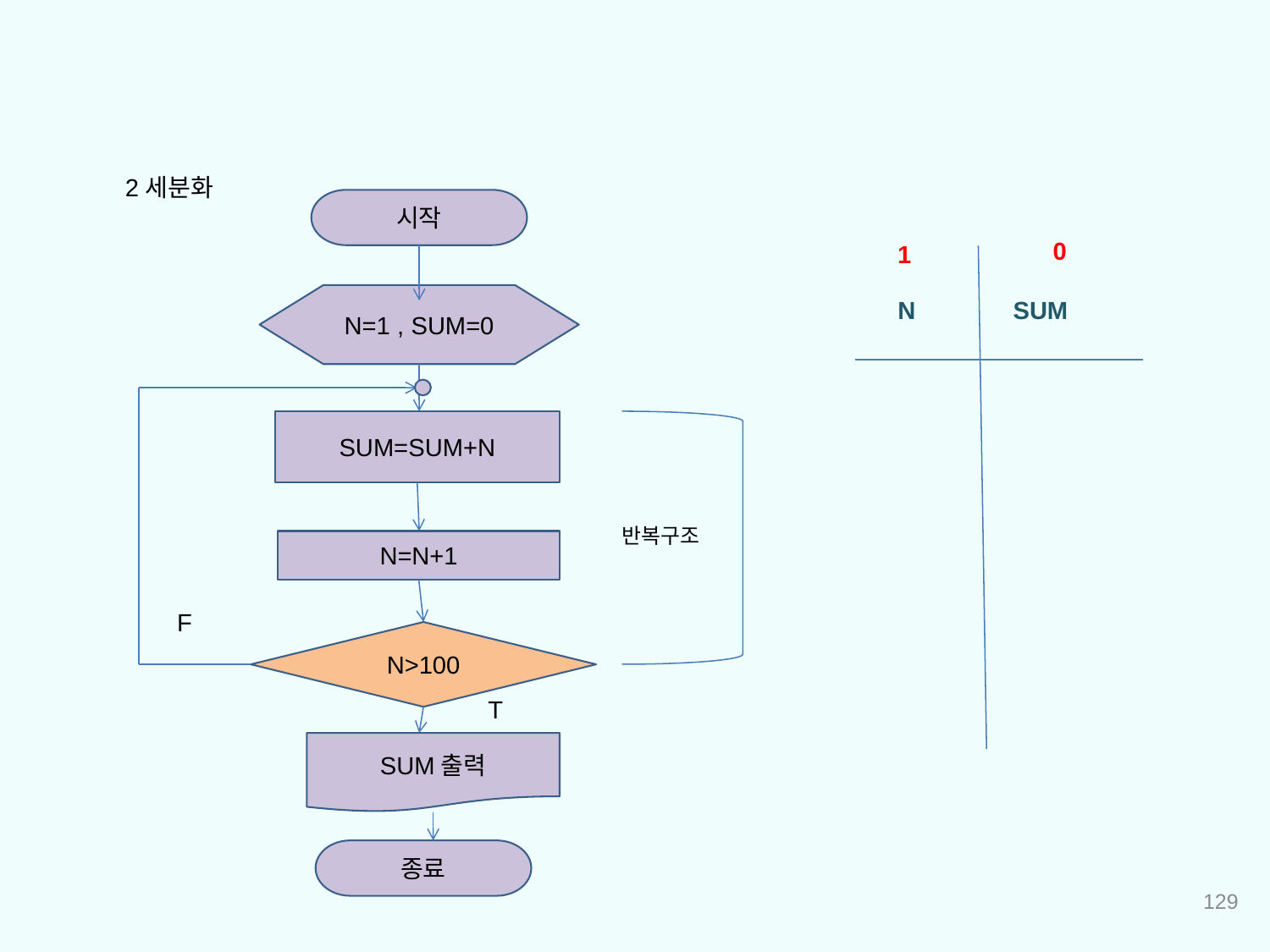

2세분화
시작
N=1 , SUM=0

SUM=SUM+N
N=N+1
F
N>100
T
SUM출력
종료
0

1
N              SUM
반복구조
129